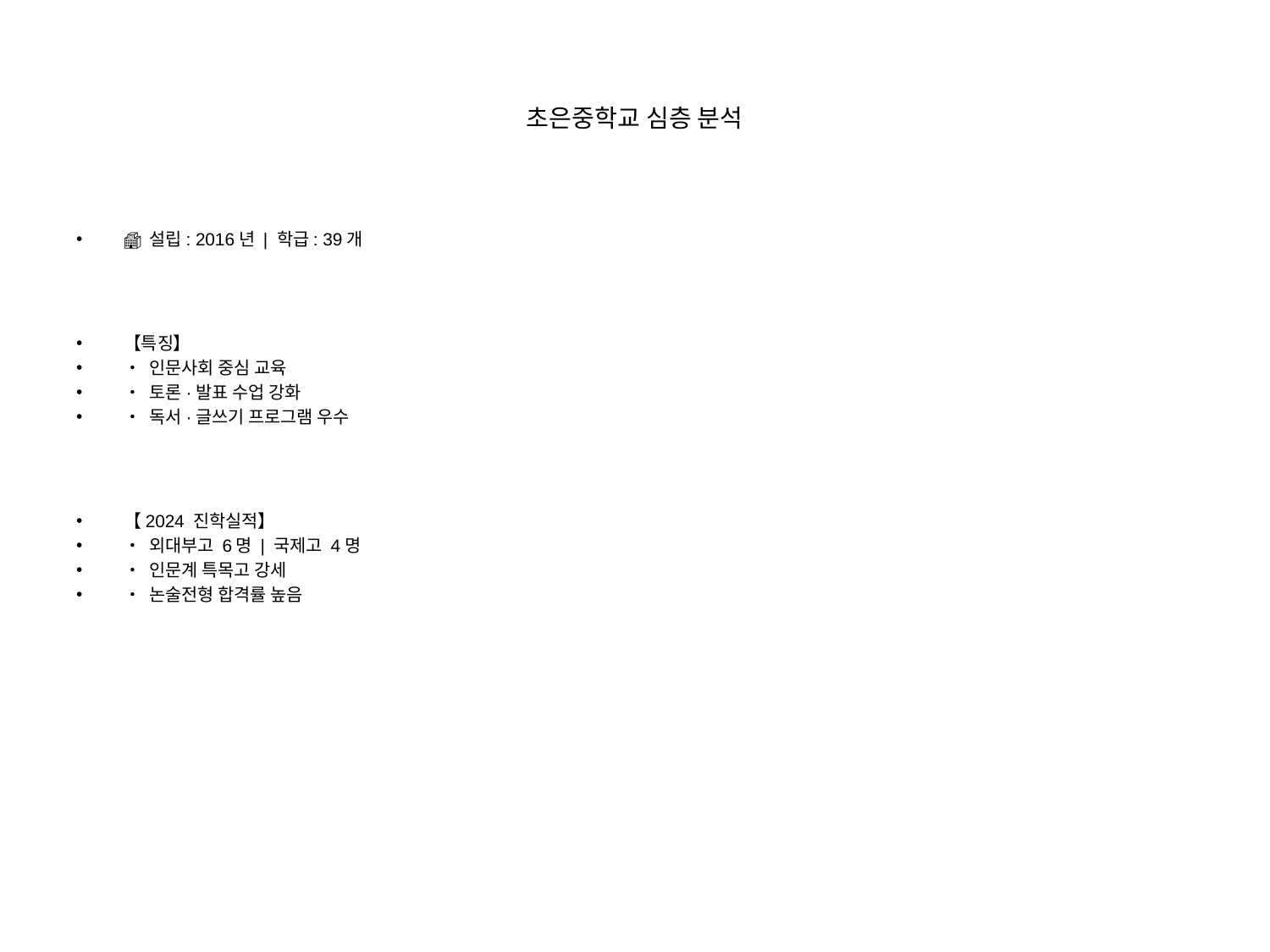

# 초은중학교 심층 분석
🏫 설립: 2016년 | 학급: 39개

【특징】
• 인문사회 중심 교육
• 토론·발표 수업 강화
• 독서·글쓰기 프로그램 우수

【2024 진학실적】
• 외대부고 6명 | 국제고 4명
• 인문계 특목고 강세
• 논술전형 합격률 높음